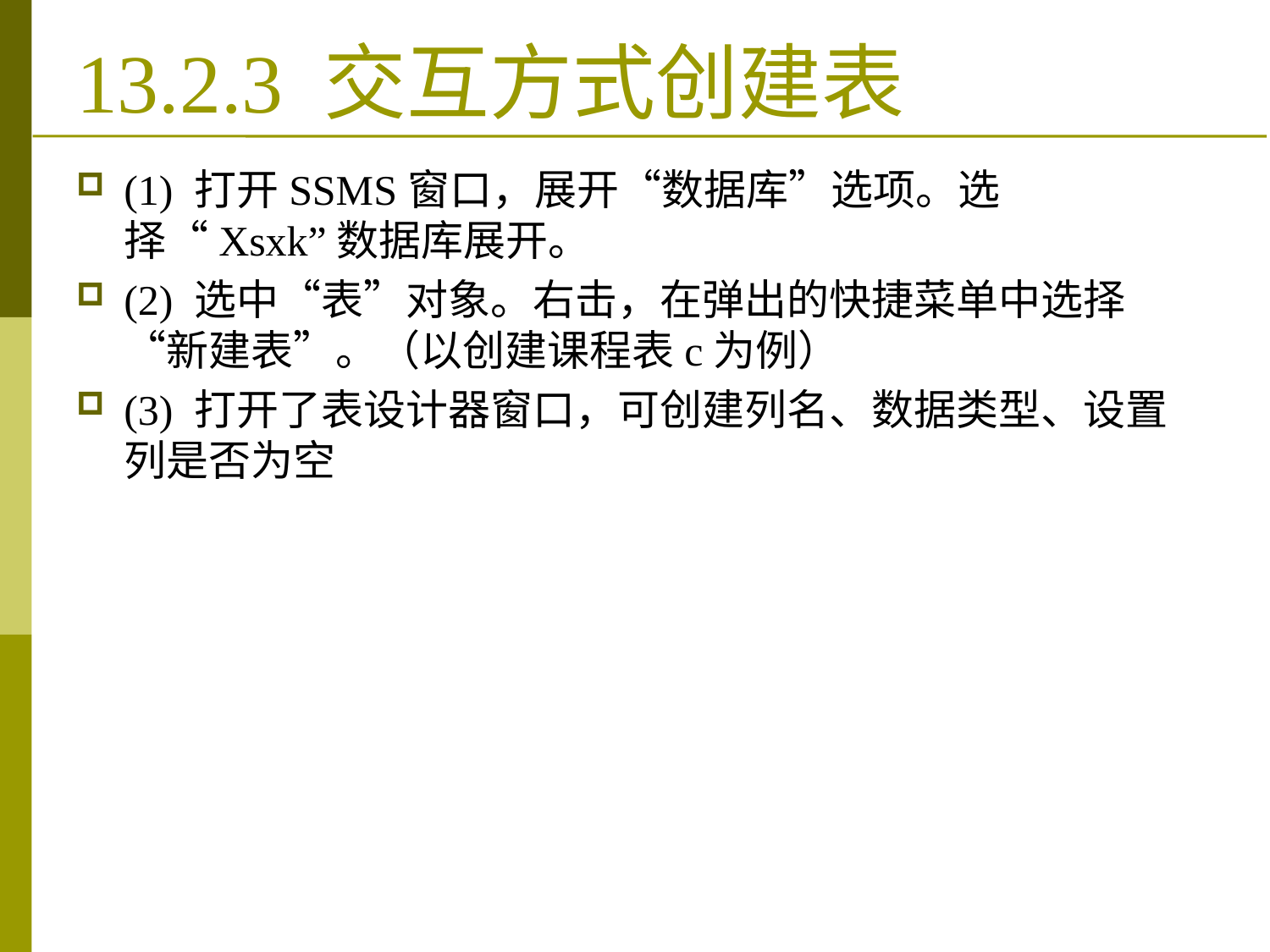

# 13.2.3 交互方式创建表
(1) 打开SSMS窗口，展开“数据库”选项。选择“Xsxk”数据库展开。
(2) 选中“表”对象。右击，在弹出的快捷菜单中选择“新建表”。（以创建课程表c为例）
(3) 打开了表设计器窗口，可创建列名、数据类型、设置列是否为空